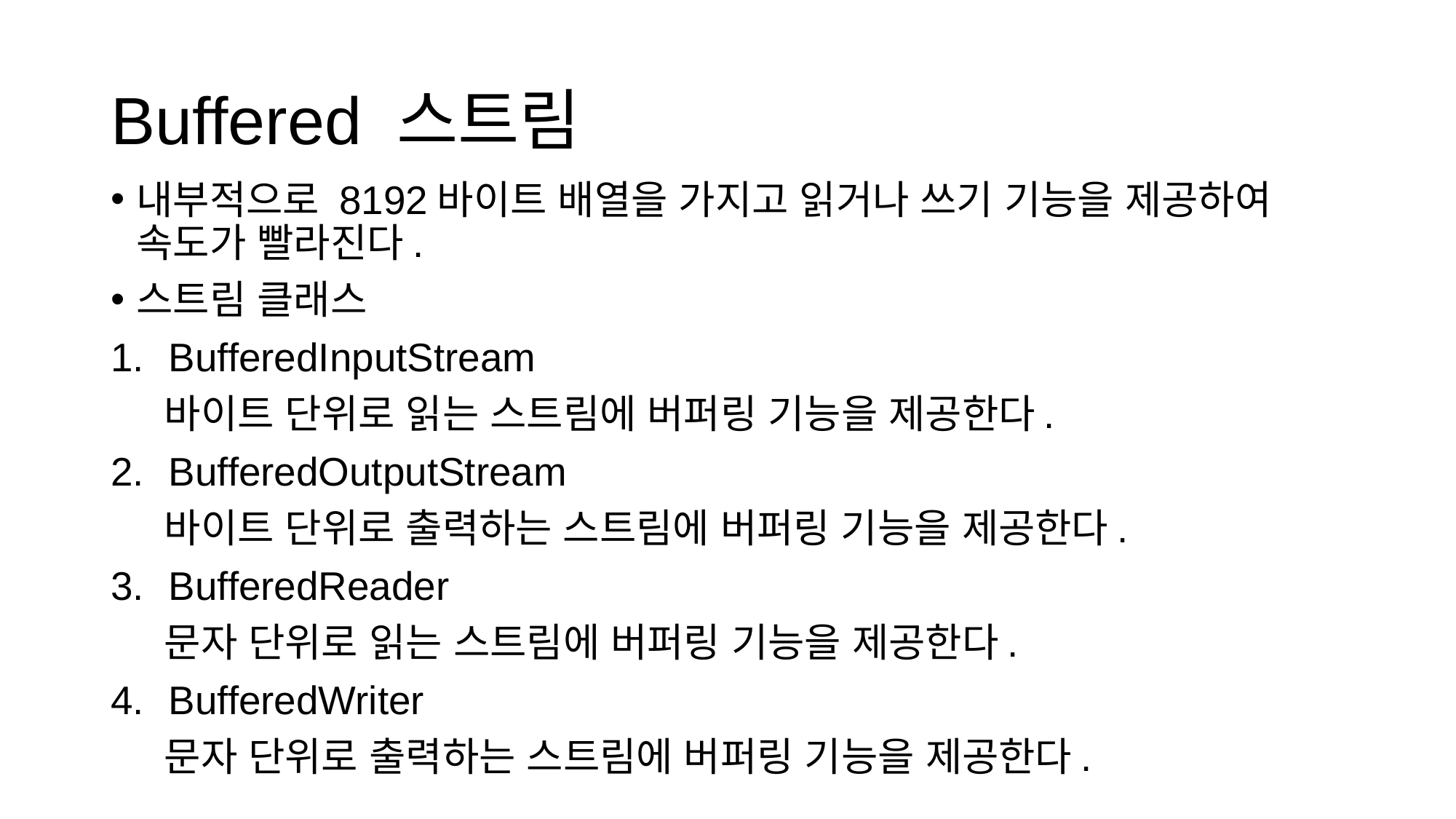

# Buffered 스트림
내부적으로 8192바이트 배열을 가지고 읽거나 쓰기 기능을 제공하여 속도가 빨라진다.
스트림 클래스
BufferedInputStream
    바이트 단위로 읽는 스트림에 버퍼링 기능을 제공한다.
BufferedOutputStream
    바이트 단위로 출력하는 스트림에 버퍼링 기능을 제공한다.
BufferedReader
    문자 단위로 읽는 스트림에 버퍼링 기능을 제공한다.
BufferedWriter
    문자 단위로 출력하는 스트림에 버퍼링 기능을 제공한다.